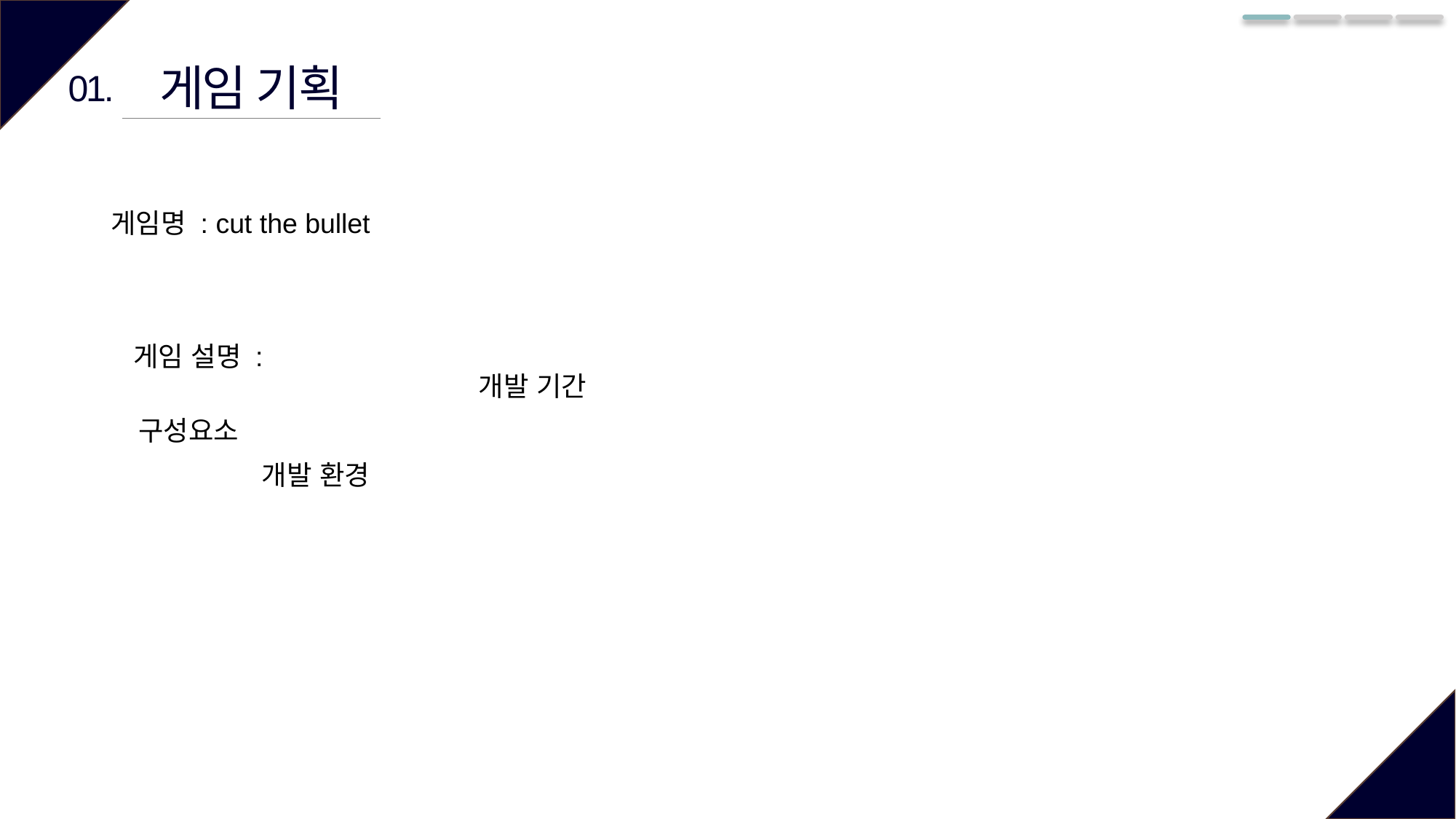

게임 기획
01.
게임명 : cut the bullet
게임 설명 :
개발 기간
구성요소
개발 환경